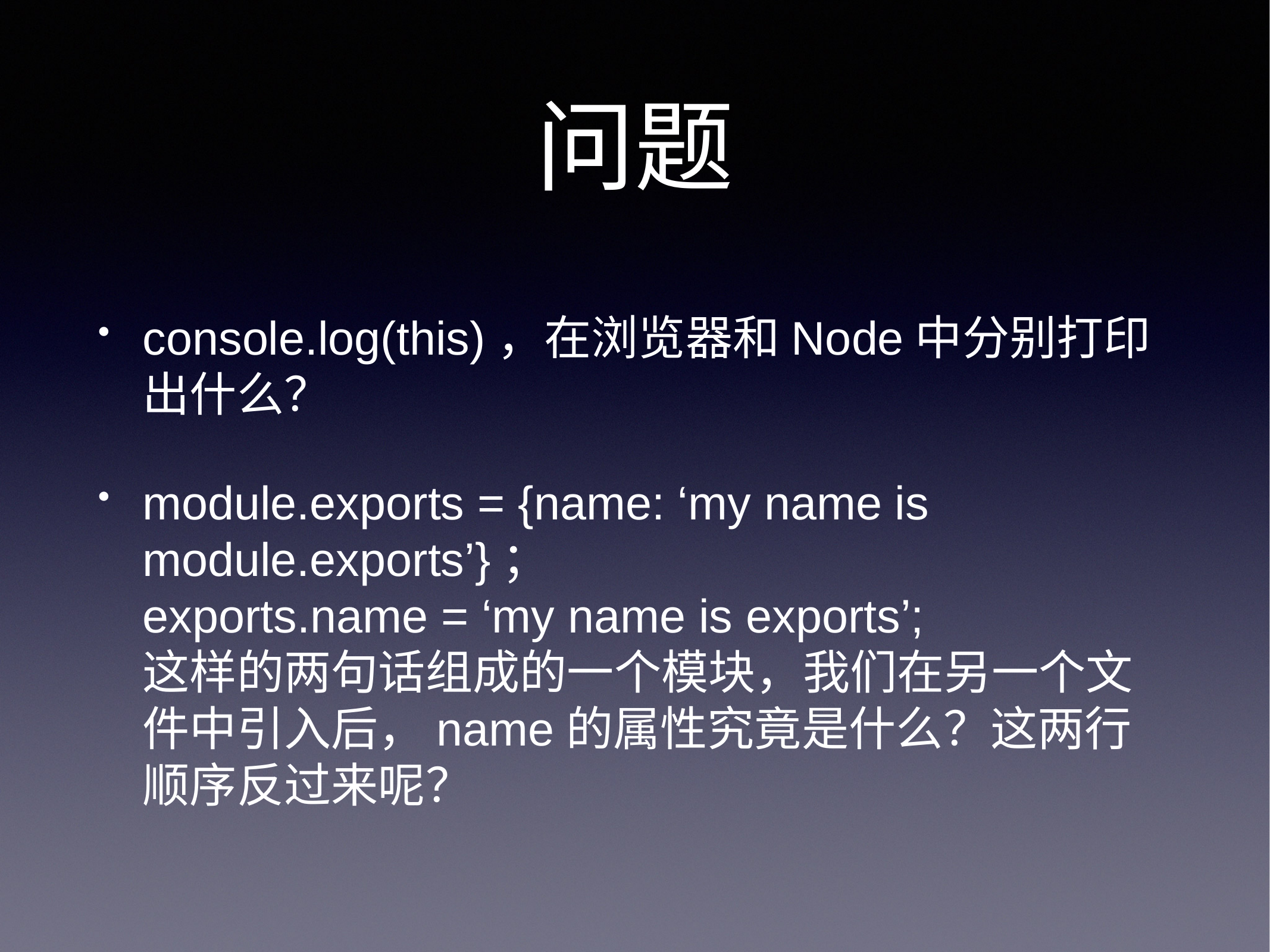

# 问题
console.log(this)，在浏览器和Node中分别打印出什么？
module.exports = {name: ‘my name is module.exports’}；                                                      exports.name = ‘my name is exports’;               这样的两句话组成的一个模块，我们在另一个文件中引入后，name的属性究竟是什么？这两行顺序反过来呢？